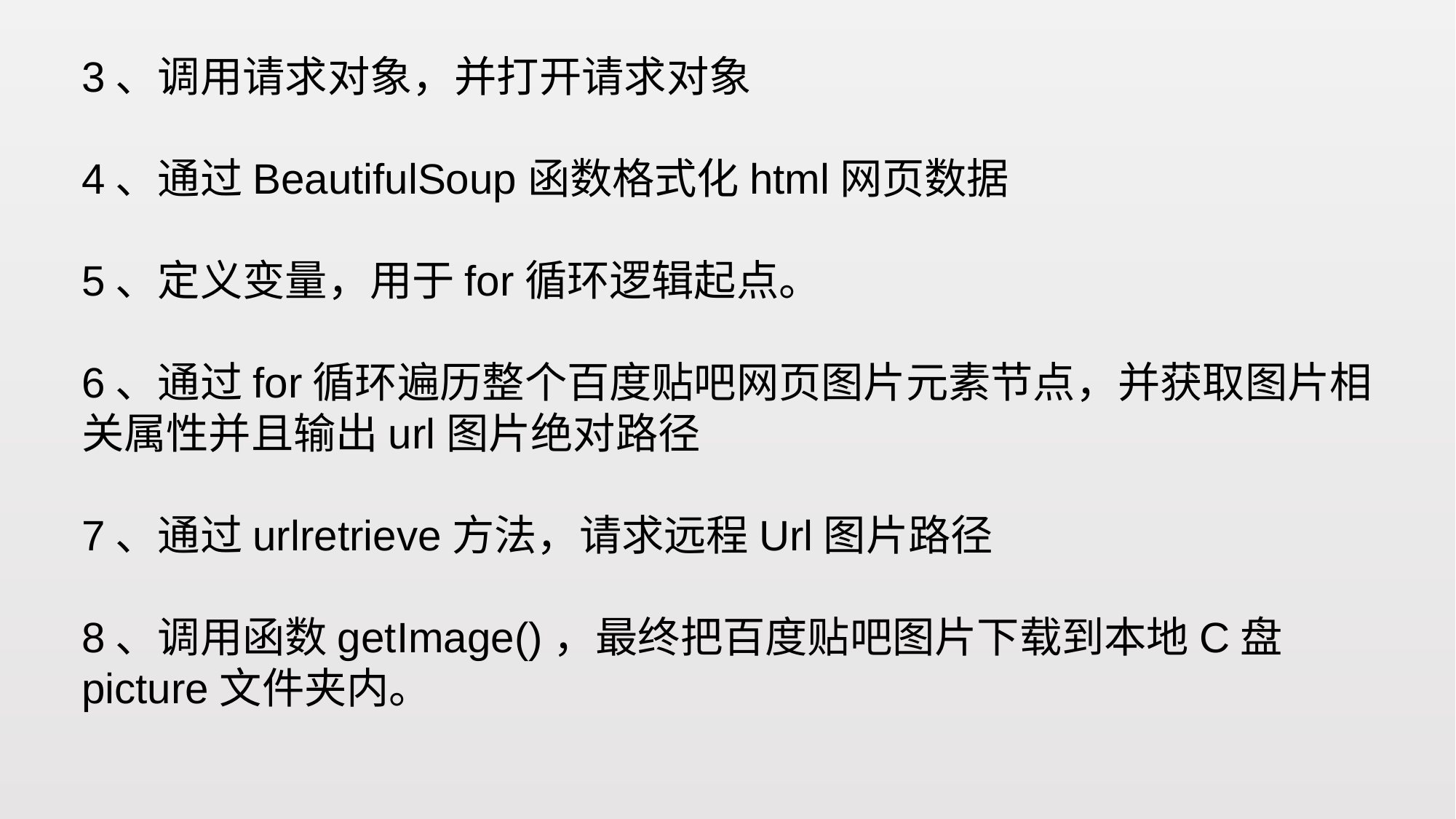

3、调用请求对象，并打开请求对象

4、通过BeautifulSoup函数格式化html网页数据

5、定义变量，用于for循环逻辑起点。

6、通过for循环遍历整个百度贴吧网页图片元素节点，并获取图片相关属性并且输出url图片绝对路径

7、通过urlretrieve方法，请求远程Url图片路径

8、调用函数getImage()，最终把百度贴吧图片下载到本地C盘picture文件夹内。